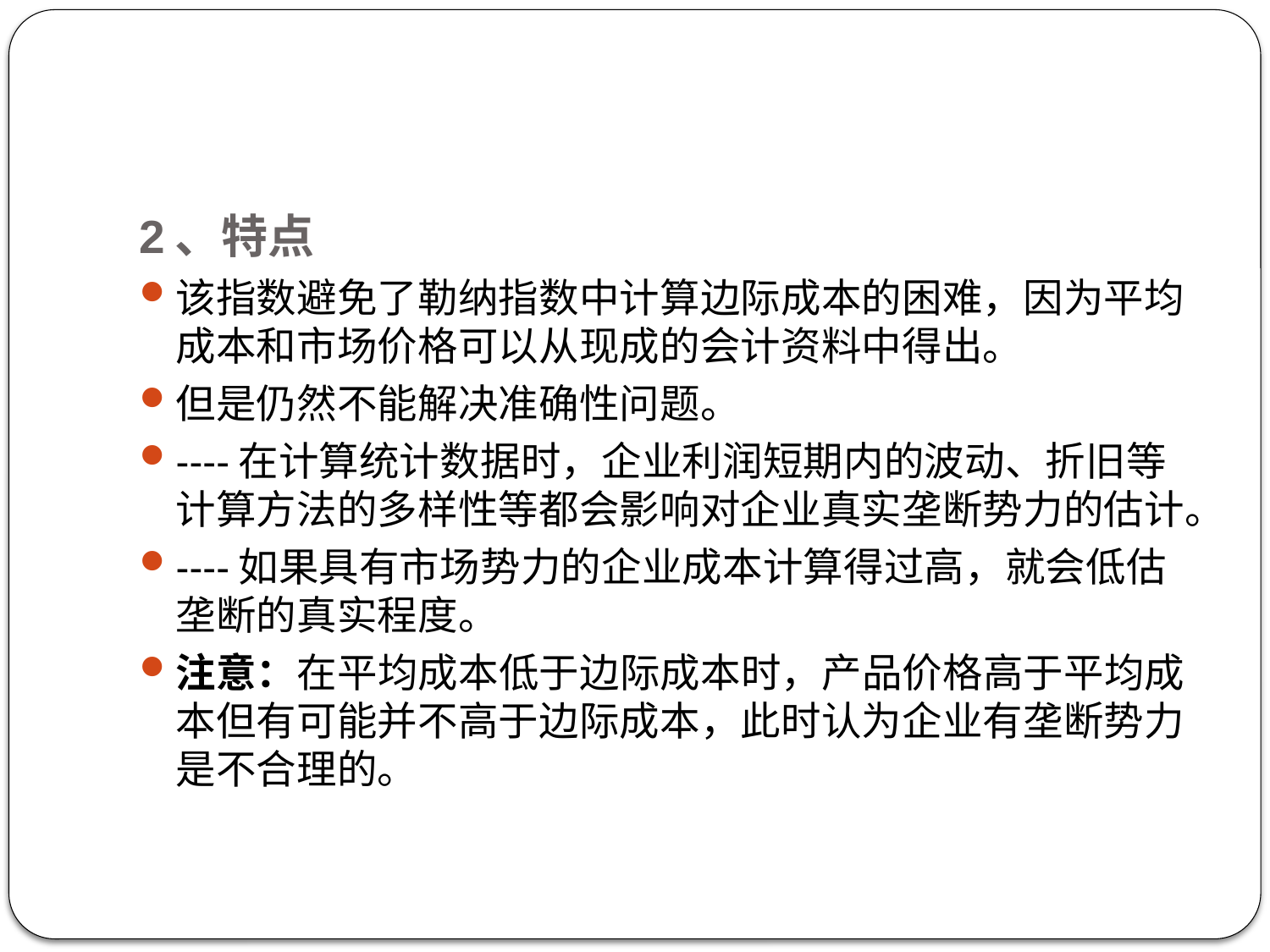

#
2、特点
该指数避免了勒纳指数中计算边际成本的困难，因为平均成本和市场价格可以从现成的会计资料中得出。
但是仍然不能解决准确性问题。
----在计算统计数据时，企业利润短期内的波动、折旧等计算方法的多样性等都会影响对企业真实垄断势力的估计。
----如果具有市场势力的企业成本计算得过高，就会低估垄断的真实程度。
注意：在平均成本低于边际成本时，产品价格高于平均成本但有可能并不高于边际成本，此时认为企业有垄断势力是不合理的。